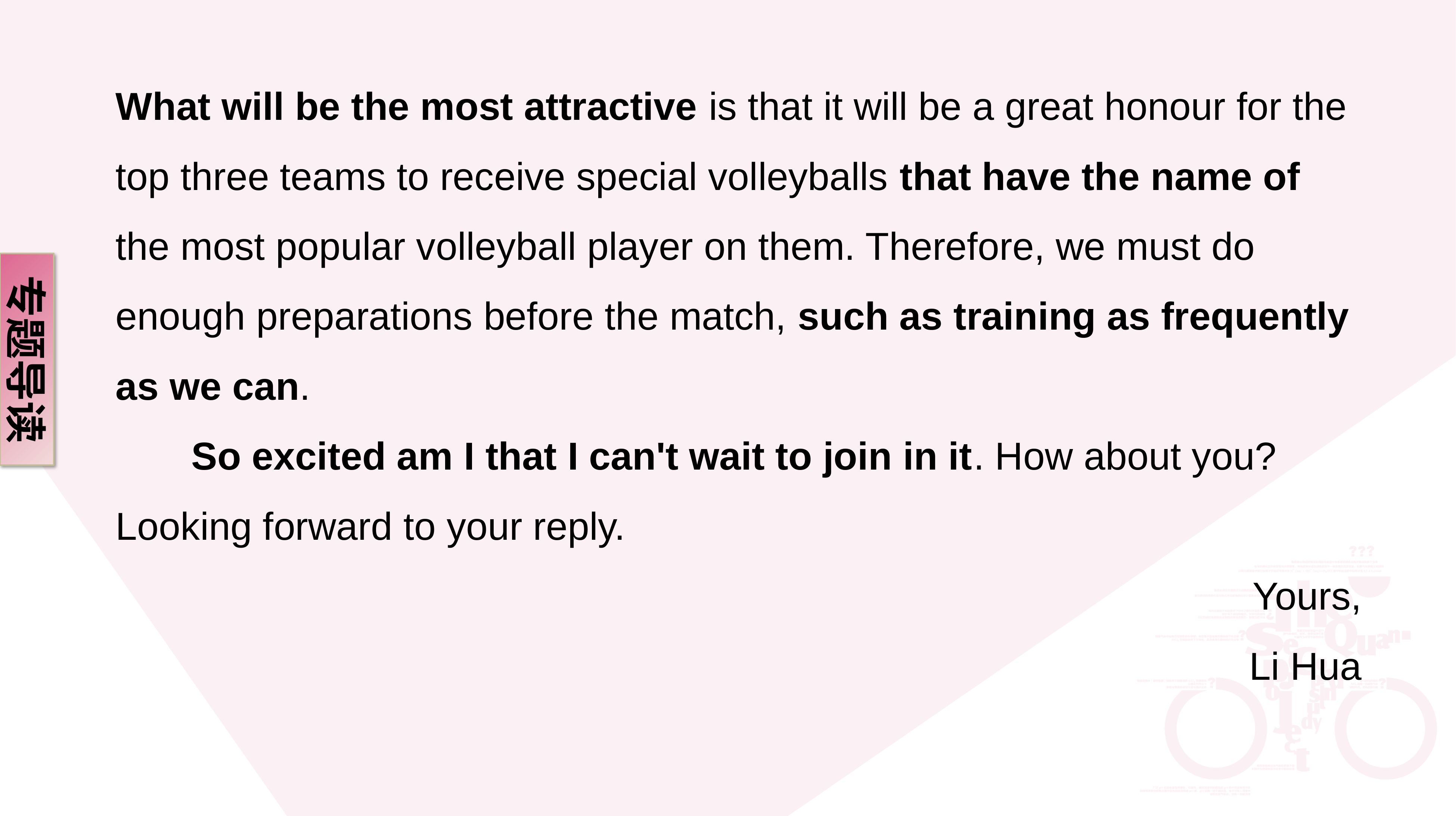

What will be the most attractive is that it will be a great honour for the top three teams to receive special volleyballs that have the name of the most popular volleyball player on them. Therefore, we must do enough preparations before the match, such as training as frequently as we can.
       So excited am I that I can't wait to join in it. How about you? Looking forward to your reply.
Yours,
Li Hua
专题导读